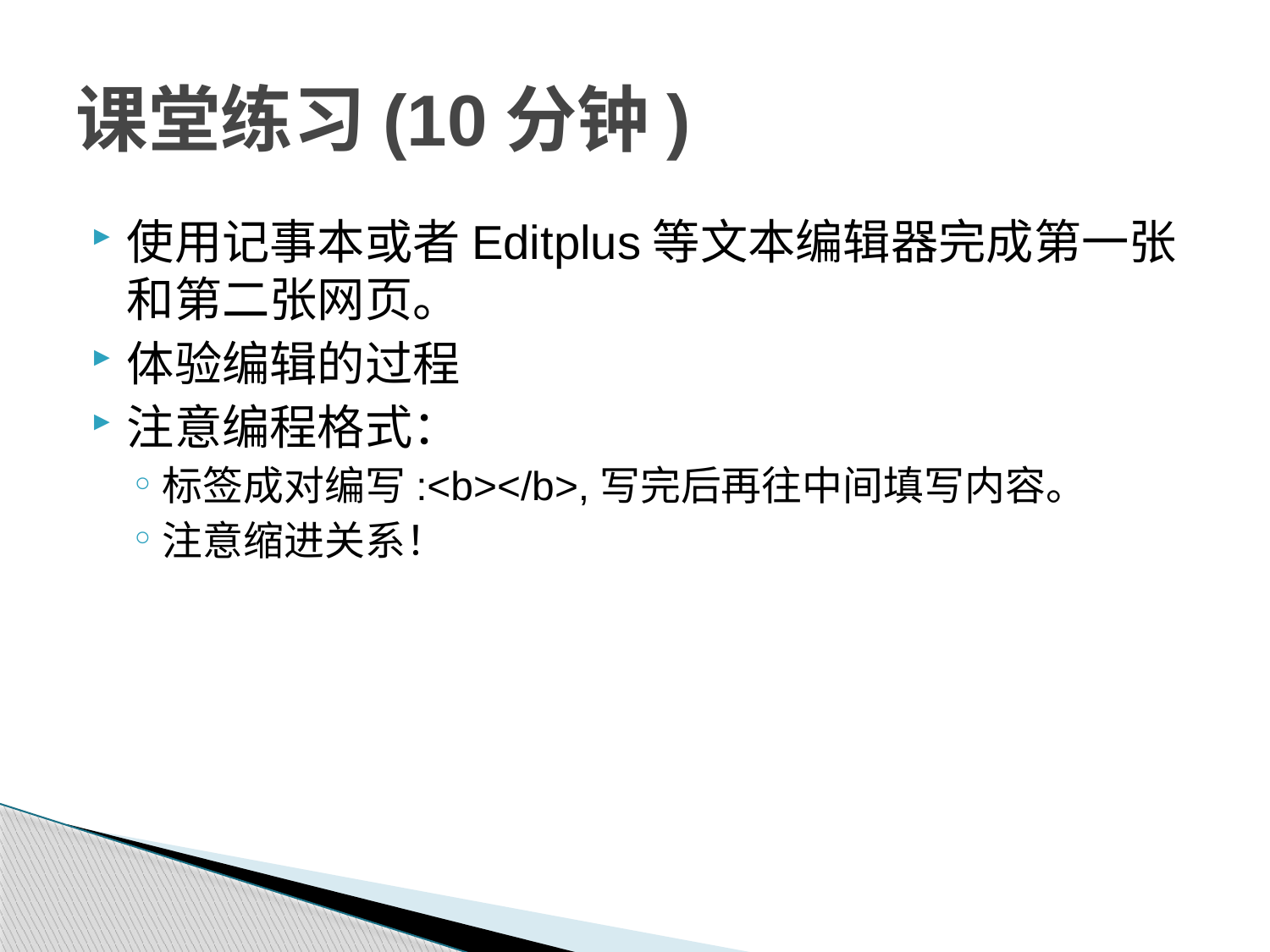

# 课堂练习(10分钟)
使用记事本或者Editplus等文本编辑器完成第一张和第二张网页。
体验编辑的过程
注意编程格式：
标签成对编写:<b></b>,写完后再往中间填写内容。
注意缩进关系！